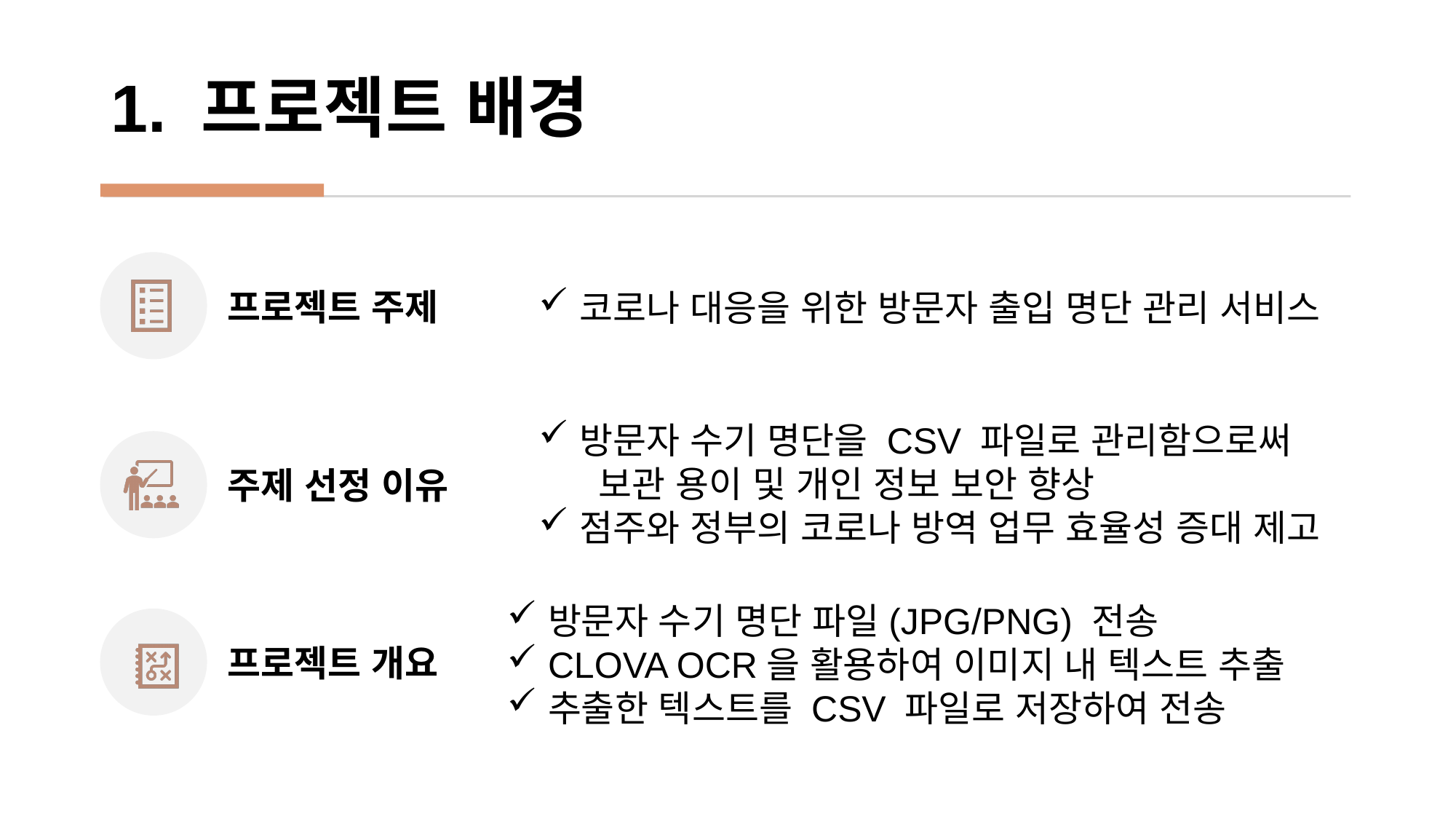

# 1. 프로젝트 배경

프로젝트 주제
주제 선정 이유
프로젝트 개요
코로나 대응을 위한 방문자 출입 명단 관리 서비스
방문자 수기 명단을 CSV 파일로 관리함으로써
     보관 용이 및 개인 정보 보안 향상
점주와 정부의 코로나 방역 업무 효율성 증대 제고
방문자 수기 명단 파일(JPG/PNG) 전송
CLOVA OCR을 활용하여 이미지 내 텍스트 추출
추출한 텍스트를 CSV 파일로 저장하여 전송